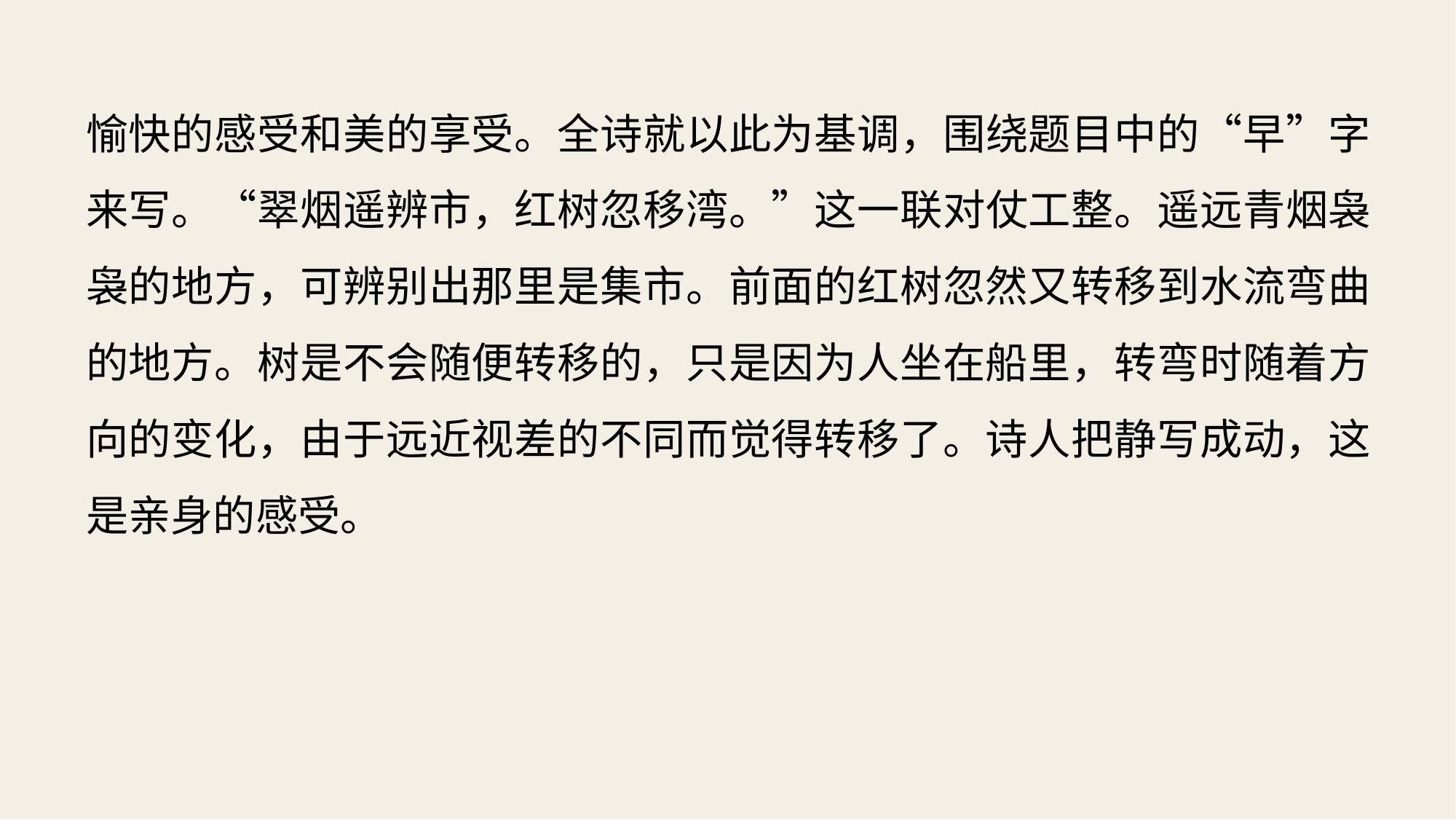

愉快的感受和美的享受。全诗就以此为基调，围绕题目中的“早”字来写。“翠烟遥辨市，红树忽移湾。”这一联对仗工整。遥远青烟袅袅的地方，可辨别出那里是集市。前面的红树忽然又转移到水流弯曲的地方。树是不会随便转移的，只是因为人坐在船里，转弯时随着方向的变化，由于远近视差的不同而觉得转移了。诗人把静写成动，这是亲身的感受。